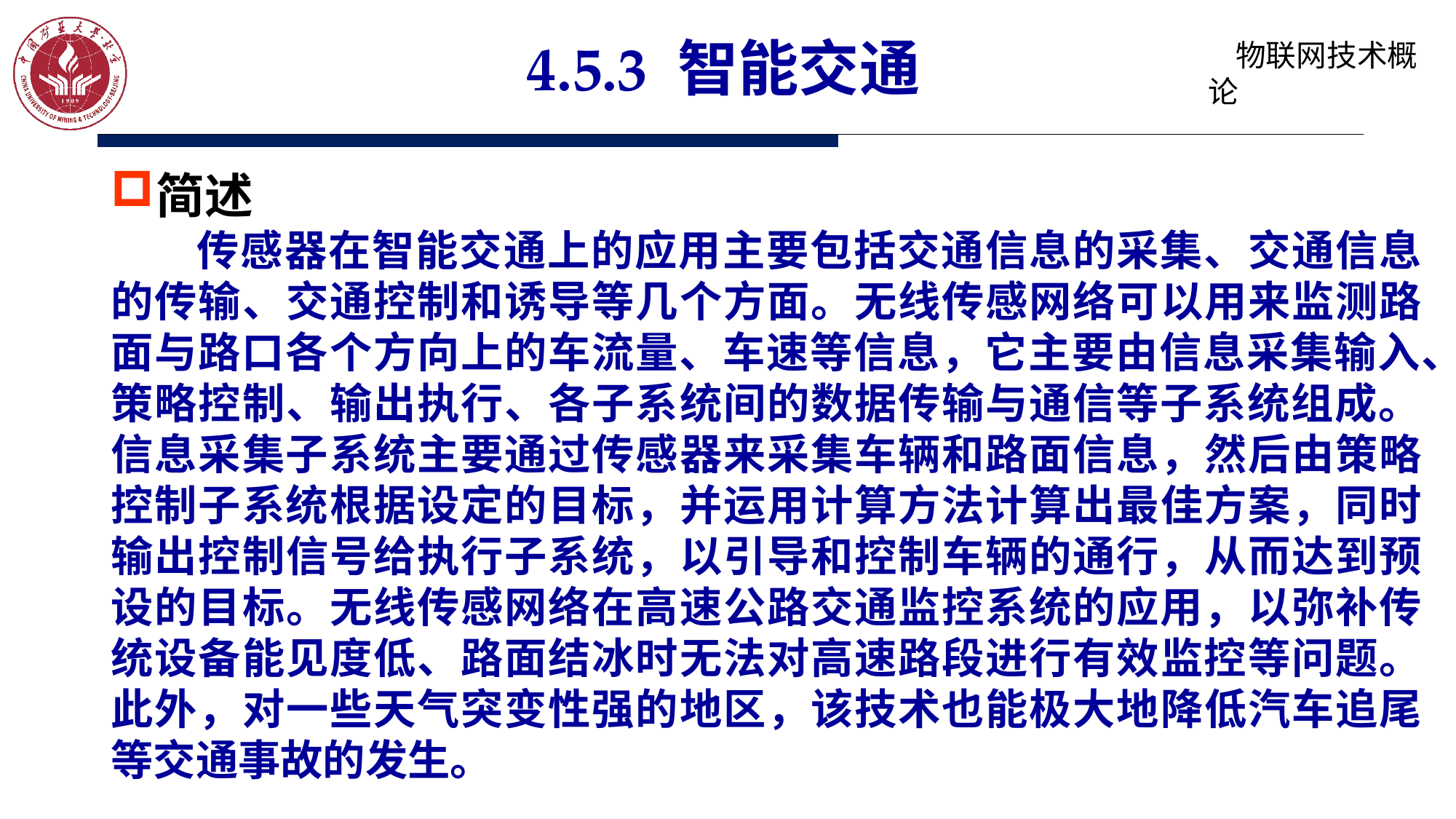

# 4.5.3 智能交通
简述
传感器在智能交通上的应用主要包括交通信息的采集、交通信息的传输、交通控制和诱导等几个方面。无线传感网络可以用来监测路面与路口各个方向上的车流量、车速等信息，它主要由信息采集输入、策略控制、输出执行、各子系统间的数据传输与通信等子系统组成。信息采集子系统主要通过传感器来采集车辆和路面信息，然后由策略控制子系统根据设定的目标，并运用计算方法计算出最佳方案，同时输出控制信号给执行子系统，以引导和控制车辆的通行，从而达到预设的目标。无线传感网络在高速公路交通监控系统的应用，以弥补传统设备能见度低、路面结冰时无法对高速路段进行有效监控等问题。此外，对一些天气突变性强的地区，该技术也能极大地降低汽车追尾等交通事故的发生。